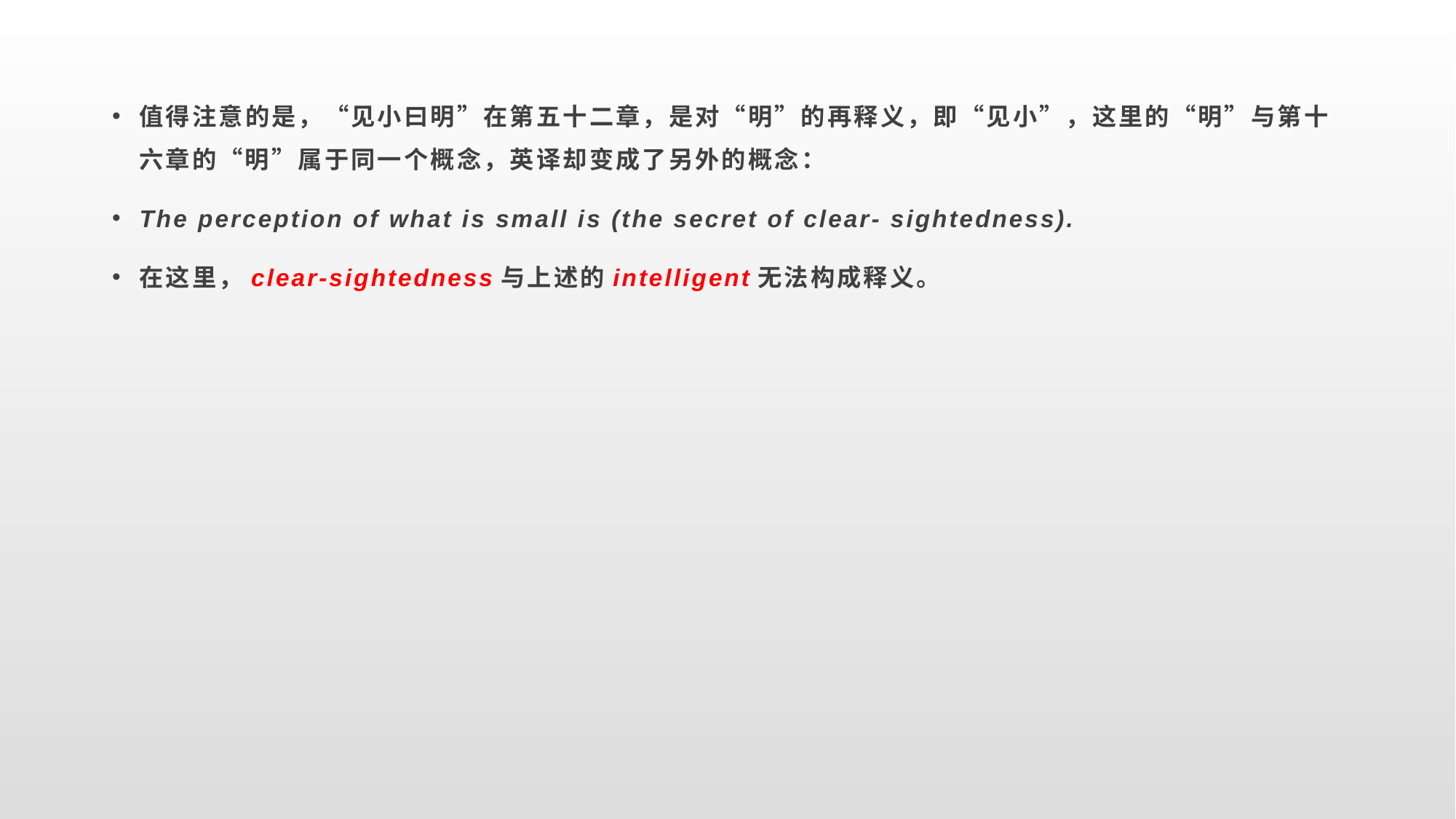

值得注意的是，“见小曰明”在第五十二章，是对“明”的再释义，即“见小”，这里的“明”与第十六章的“明”属于同一个概念，英译却变成了另外的概念：
The perception of what is small is (the secret of clear- sightedness).
在这里，clear-sightedness与上述的intelligent无法构成释义。